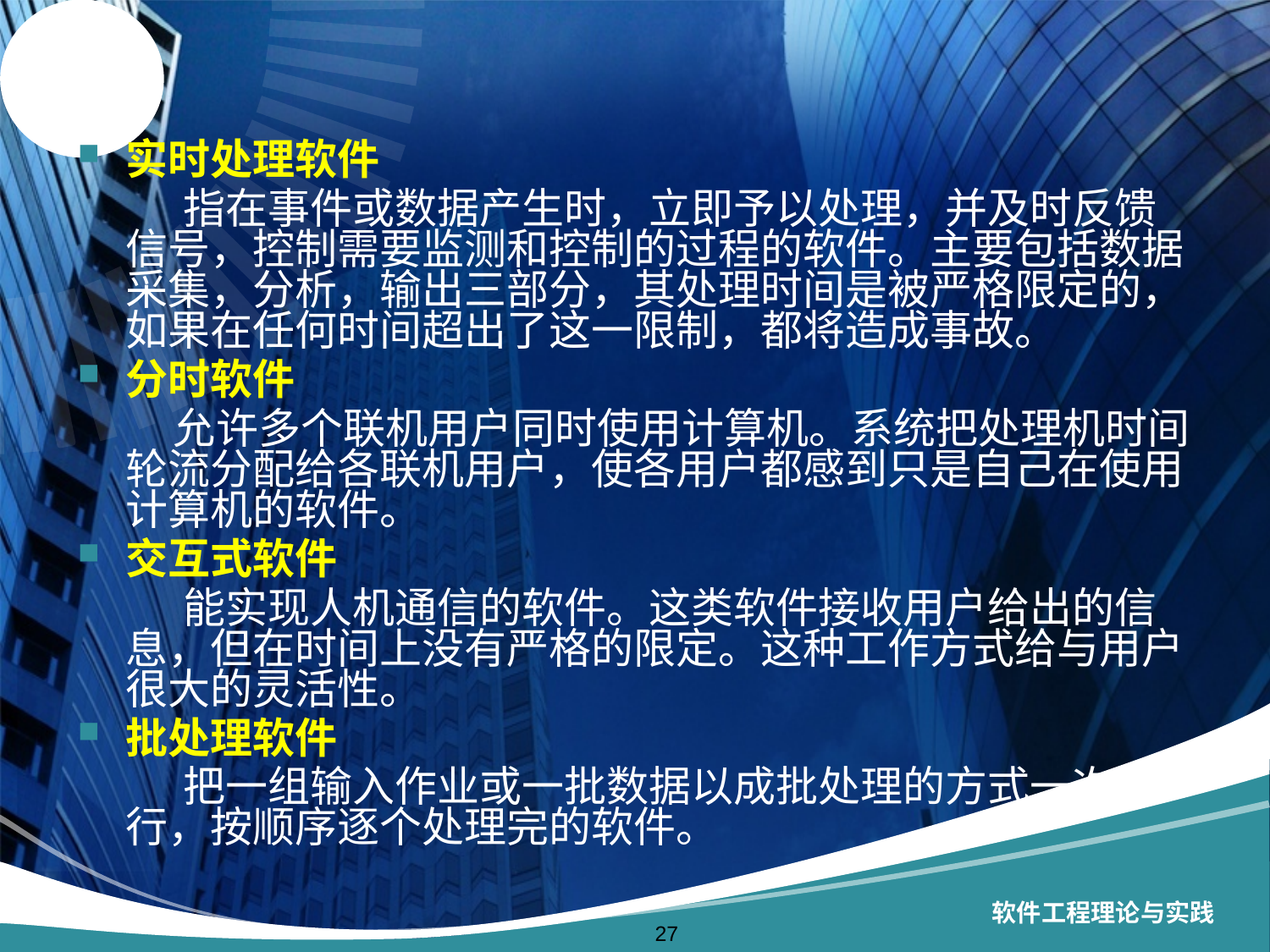

#
实时处理软件
          指在事件或数据产生时，立即予以处理，并及时反馈信号，控制需要监测和控制的过程的软件。主要包括数据采集，分析，输出三部分，其处理时间是被严格限定的，如果在任何时间超出了这一限制，都将造成事故。
分时软件
         允许多个联机用户同时使用计算机。系统把处理机时间轮流分配给各联机用户，使各用户都感到只是自己在使用计算机的软件。
交互式软件
          能实现人机通信的软件。这类软件接收用户给出的信息，但在时间上没有严格的限定。这种工作方式给与用户很大的灵活性。
批处理软件
          把一组输入作业或一批数据以成批处理的方式一次运行，按顺序逐个处理完的软件。
软件工程理论与实践
27